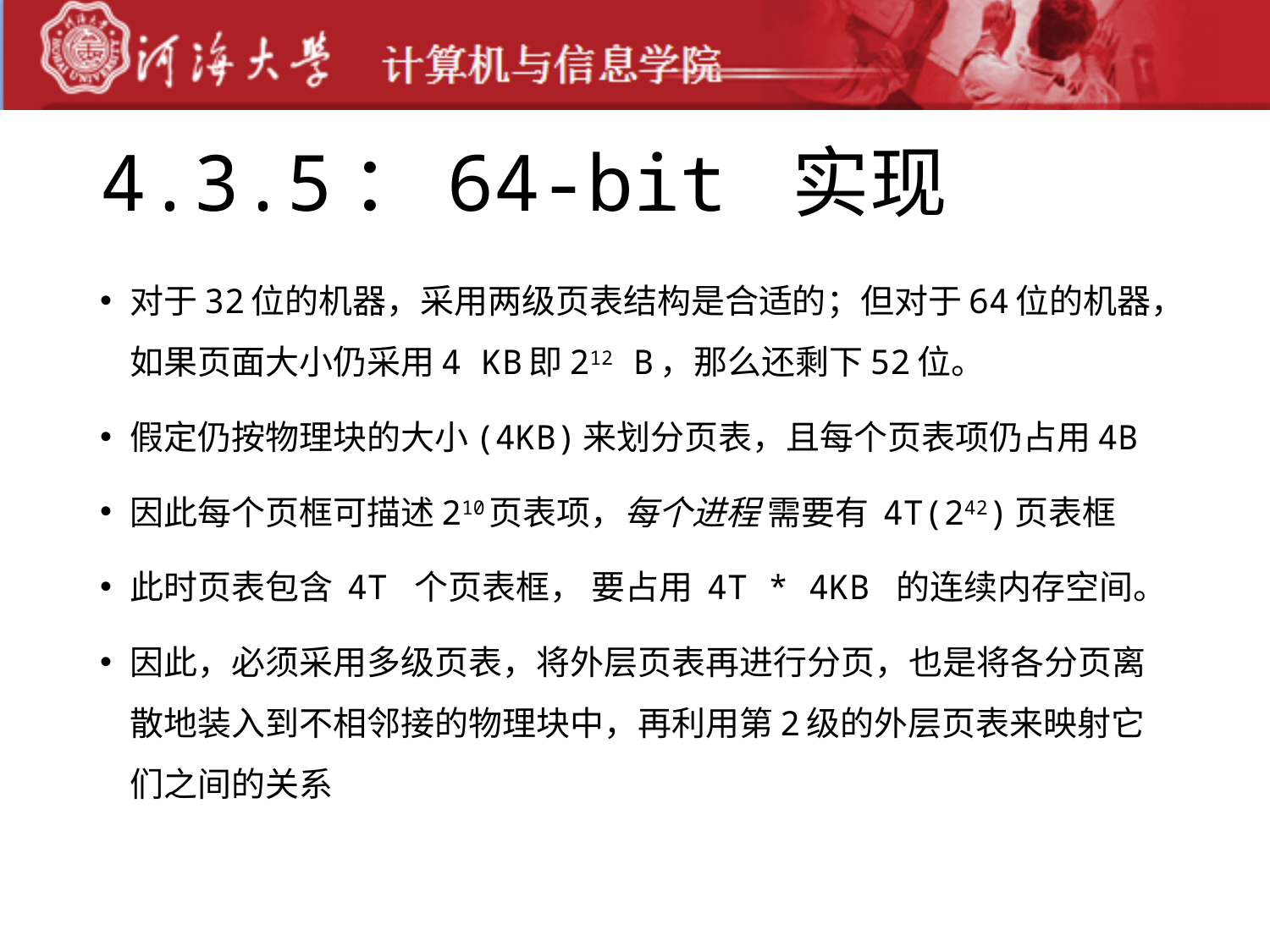

# 4.3.5：64-bit 实现
对于32位的机器，采用两级页表结构是合适的；但对于64位的机器，如果页面大小仍采用4 KB即212 B，那么还剩下52位。
假定仍按物理块的大小(4KB)来划分页表，且每个页表项仍占用4B
因此每个页框可描述210页表项，每个进程 需要有 4T(242)页表框
此时页表包含 4T 个页表框， 要占用 4T * 4KB 的连续内存空间。
因此，必须采用多级页表，将外层页表再进行分页，也是将各分页离散地装入到不相邻接的物理块中，再利用第2级的外层页表来映射它们之间的关系